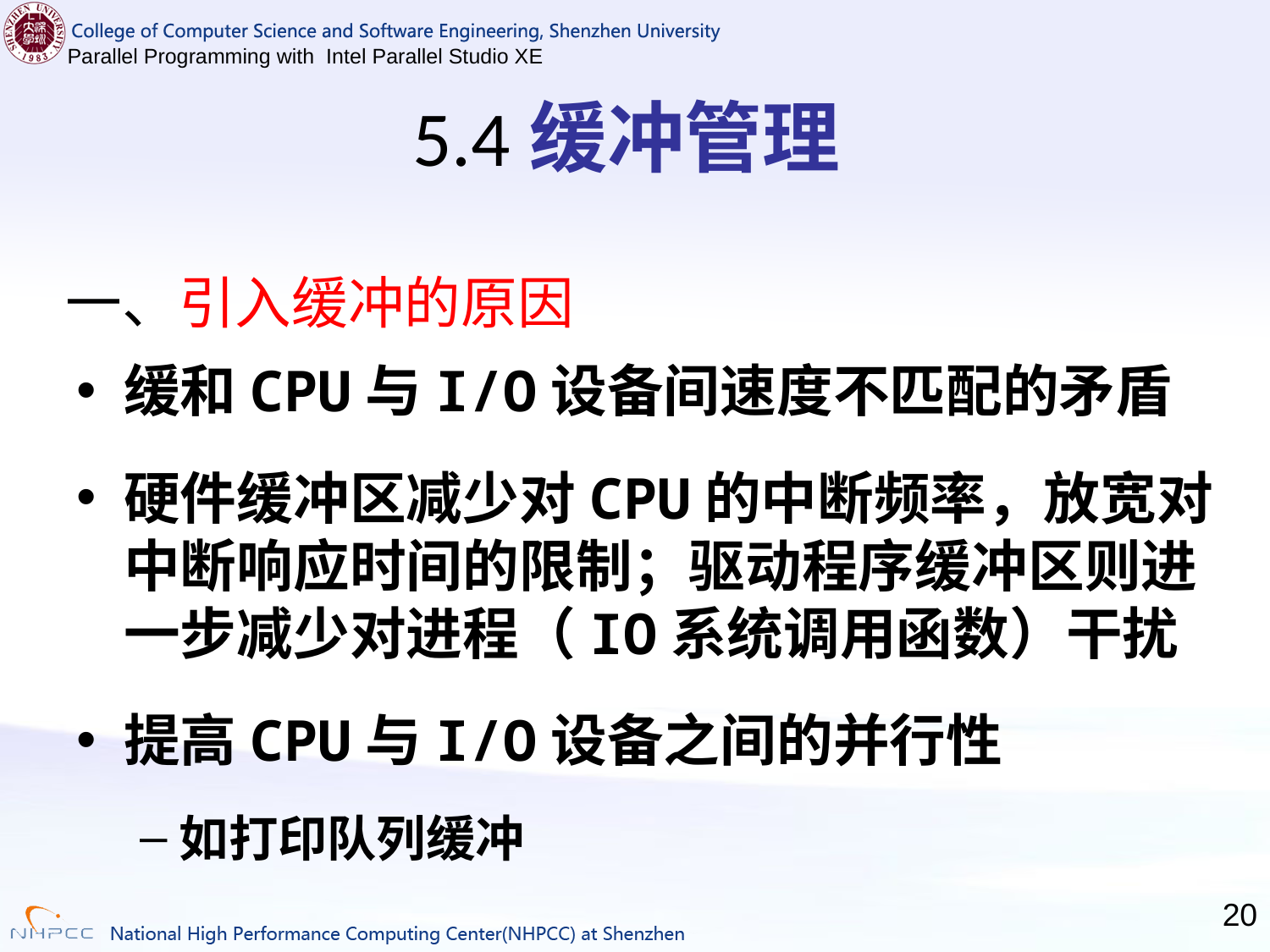

5.4缓冲管理
# 一、引入缓冲的原因
缓和CPU与I/O设备间速度不匹配的矛盾
硬件缓冲区减少对CPU的中断频率，放宽对中断响应时间的限制；驱动程序缓冲区则进一步减少对进程（IO系统调用函数）干扰
提高CPU与I/O设备之间的并行性
如打印队列缓冲
20